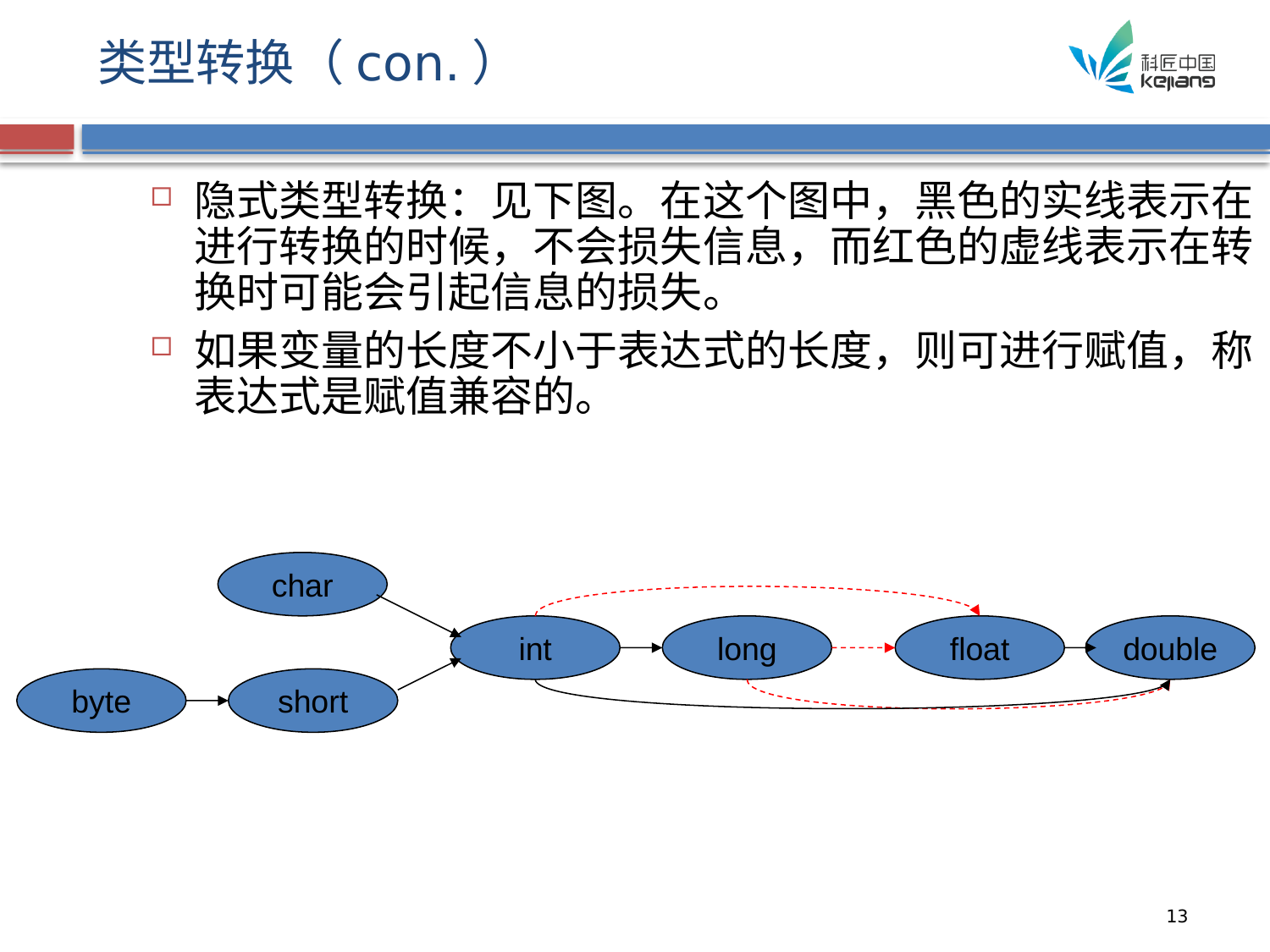

# 类型转换（con.）
隐式类型转换：见下图。在这个图中，黑色的实线表示在进行转换的时候，不会损失信息，而红色的虚线表示在转换时可能会引起信息的损失。
如果变量的长度不小于表达式的长度，则可进行赋值，称表达式是赋值兼容的。
char

int
long
float
double

byte
short

13